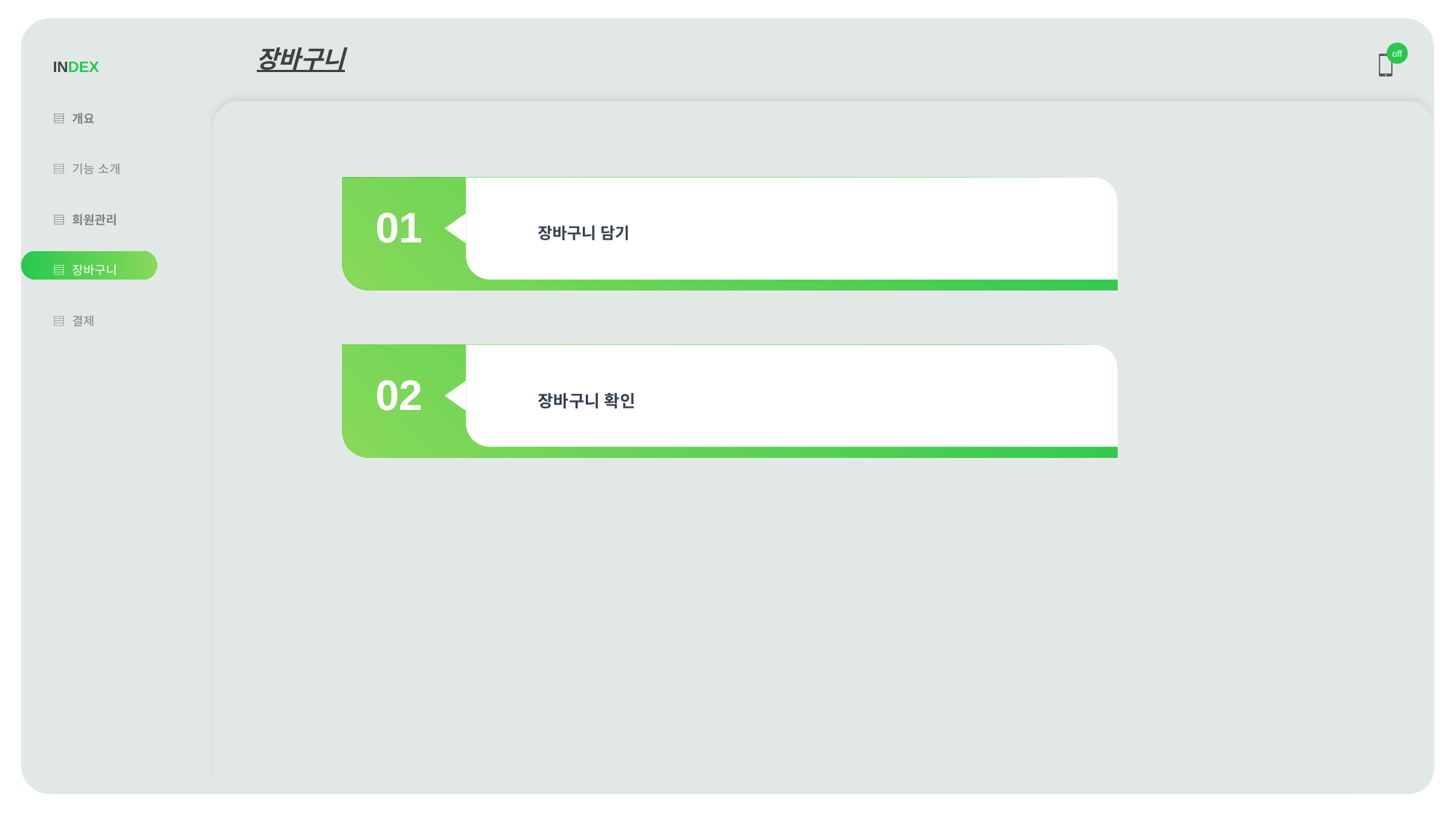

| INDEX |
| --- |
| ▤ 개요 |
| ▤ 기능 소개 |
| ▤ 회원관리 |
| ▤ 장바구니 |
| ▤ 결제 |
장바구니
off

01
장바구니 담기

02
장바구니 확인